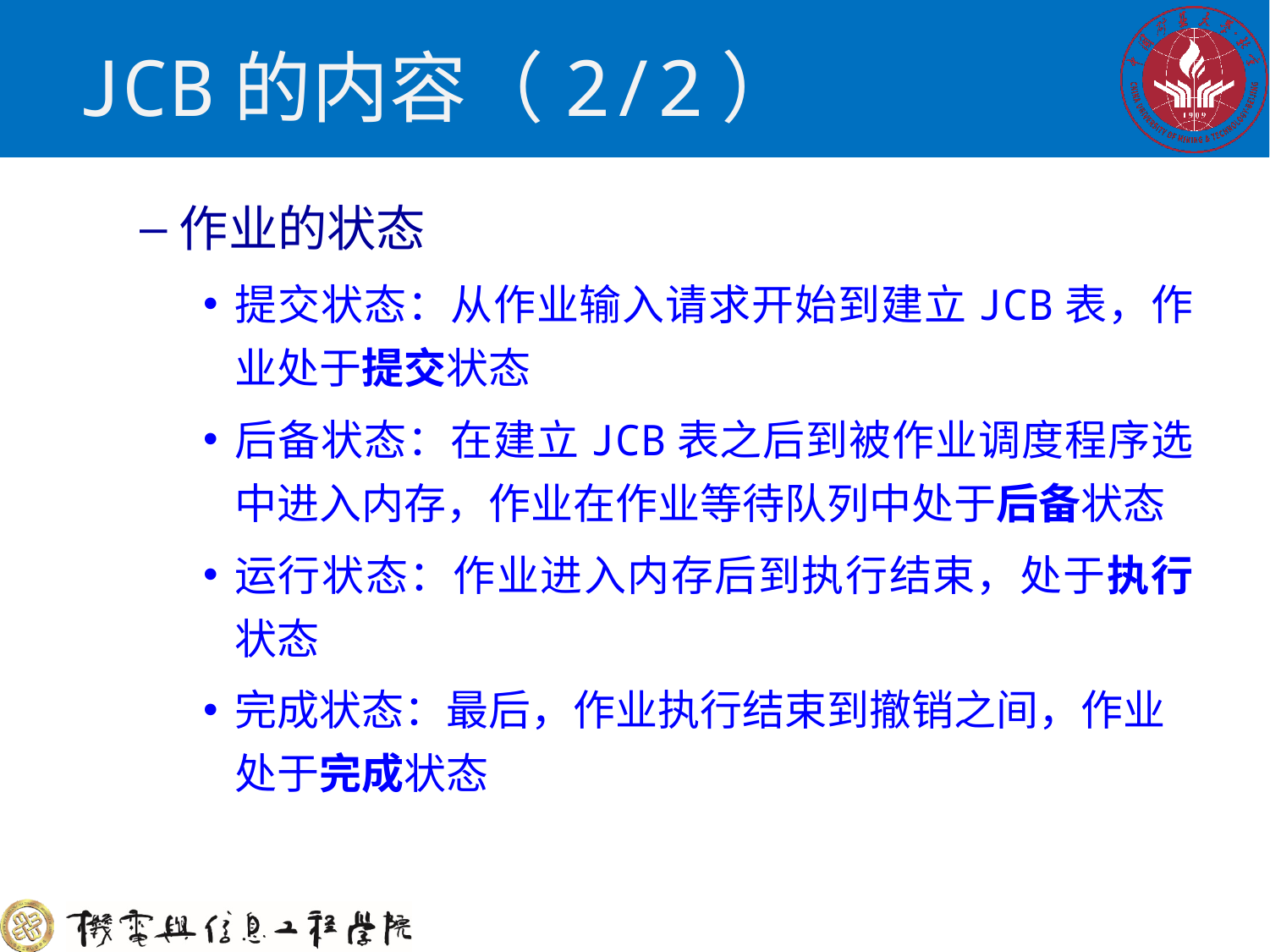

# JCB的内容（2/2）
作业的状态
提交状态：从作业输入请求开始到建立JCB表，作业处于提交状态
后备状态：在建立JCB表之后到被作业调度程序选中进入内存，作业在作业等待队列中处于后备状态
运行状态：作业进入内存后到执行结束，处于执行状态
完成状态：最后，作业执行结束到撤销之间，作业处于完成状态